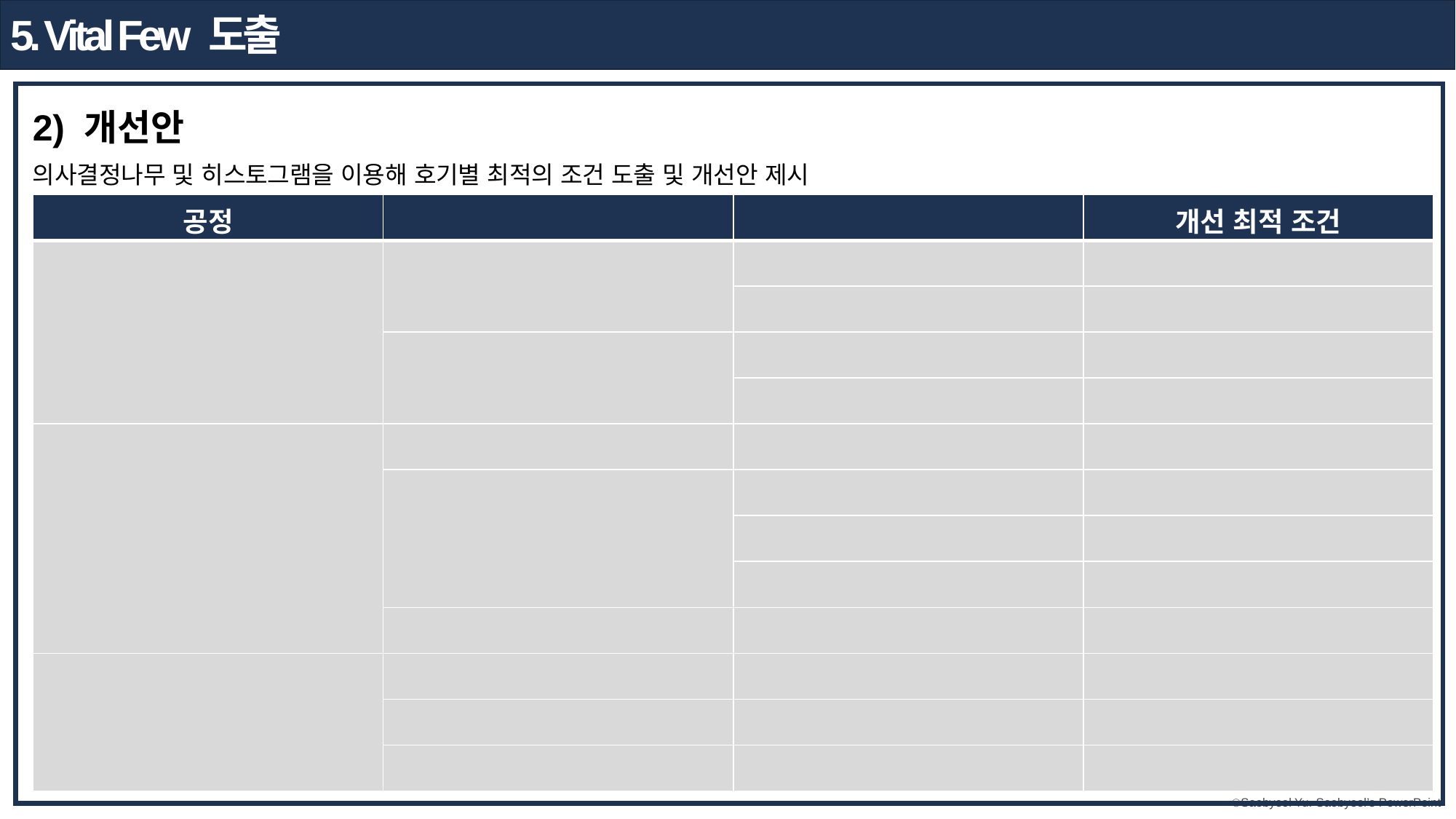

5. Vital Few 도출

2) 개선안

의사결정나무 및 히스토그램을 이용해 호기별 최적의 조건 도출 및 개선안 제시
| 공정 |  |  | 개선 최적 조건 |
| --- | --- | --- | --- |
|  |  |  |  |
|  |  |  |  |
|  |  |  |  |
|  |  |  |  |
|  |  |  |  |
|  |  |  |  |
|  |  |  |  |
|  |  |  |  |
|  |  |  |  |
|  |  |  |  |
|  |  |  |  |
|  |  |  |  |